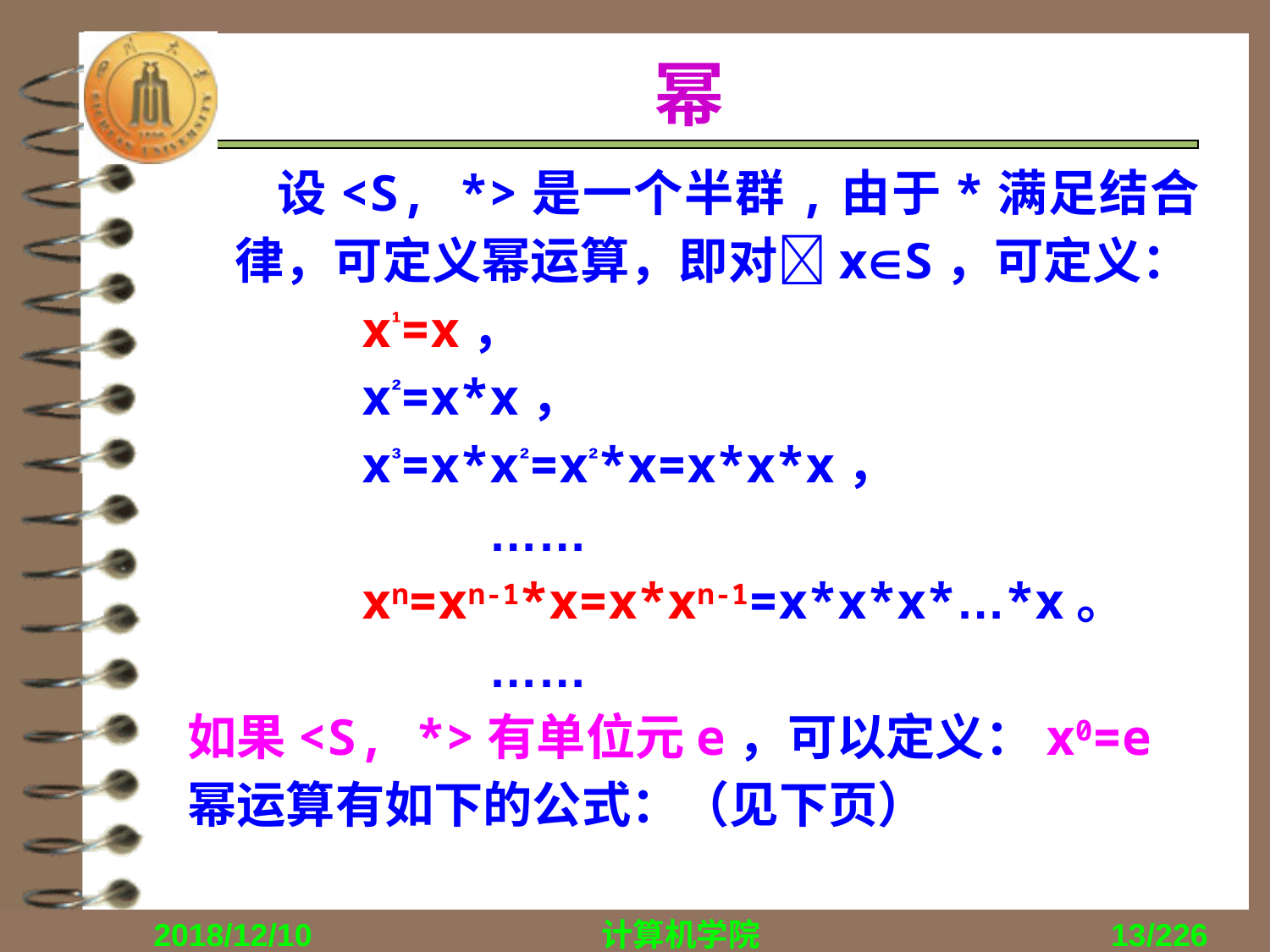

# 幂
      设<S, *>是一个半群,由于*满足结合律，可定义幂运算，即对∀x∈S，可定义：
		x¹=x，
		x²=x*x，
		x³=x*x²=x²*x=x*x*x，
			……
		xn=xn-1*x=x*xn-1=x*x*x*…*x。
			……
如果<S, *>有单位元e，可以定义：x0=e
幂运算有如下的公式：（见下页）
2018/12/10
计算机学院
13/226